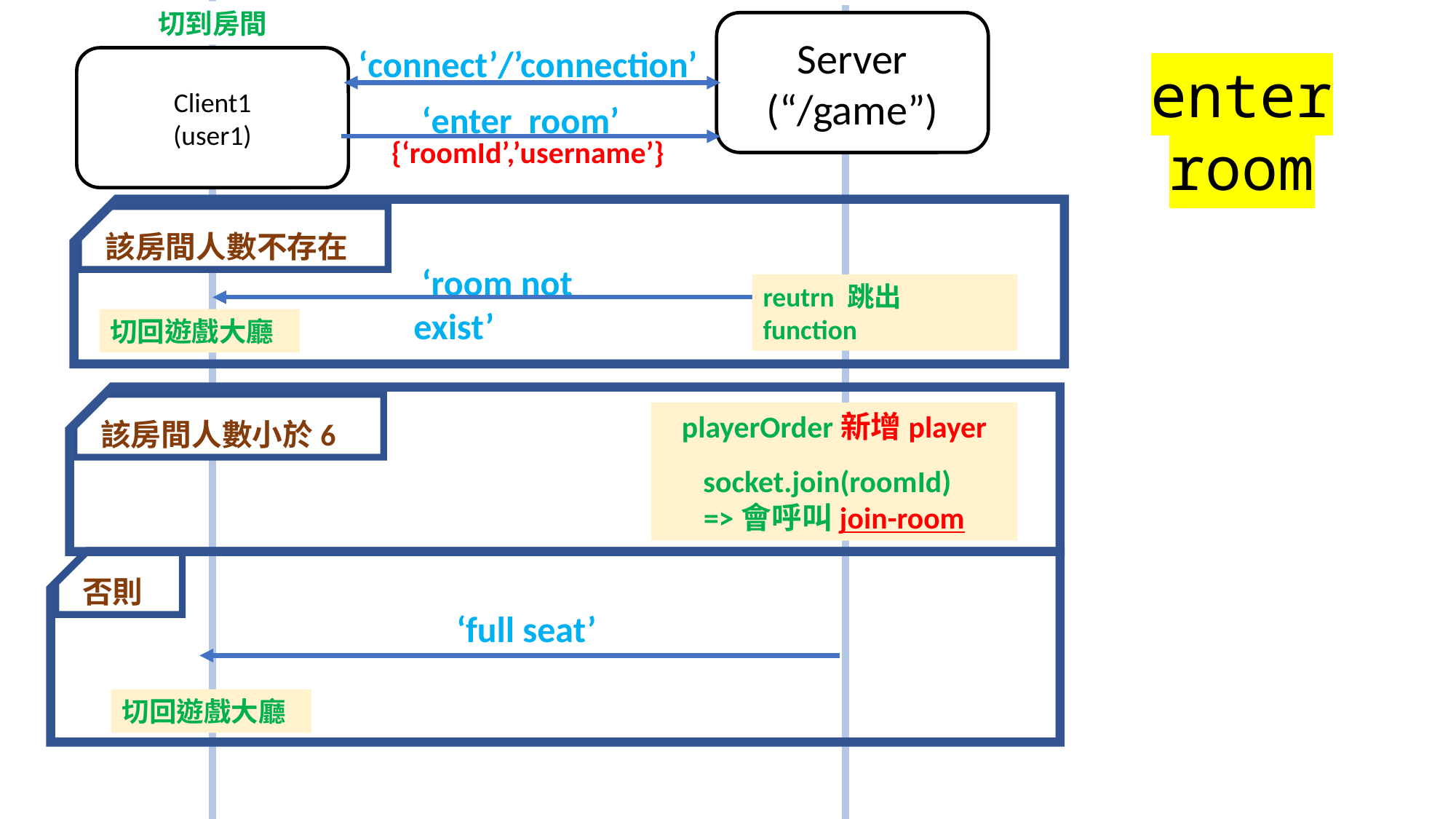

切到房間
Server
(“/game”)
  ‘connect’/’connection’
Client1
(user1)
enter room
 ‘enter  room’
{‘roomId’,’username’}

該房間人數不存在
 ‘room not exist’
reutrn 跳出 function
切回遊戲大廳

該房間人數小於6
playerOrder新增player

socket.join(roomId)
=>會呼叫join-room

否則
‘full seat’
切回遊戲大廳